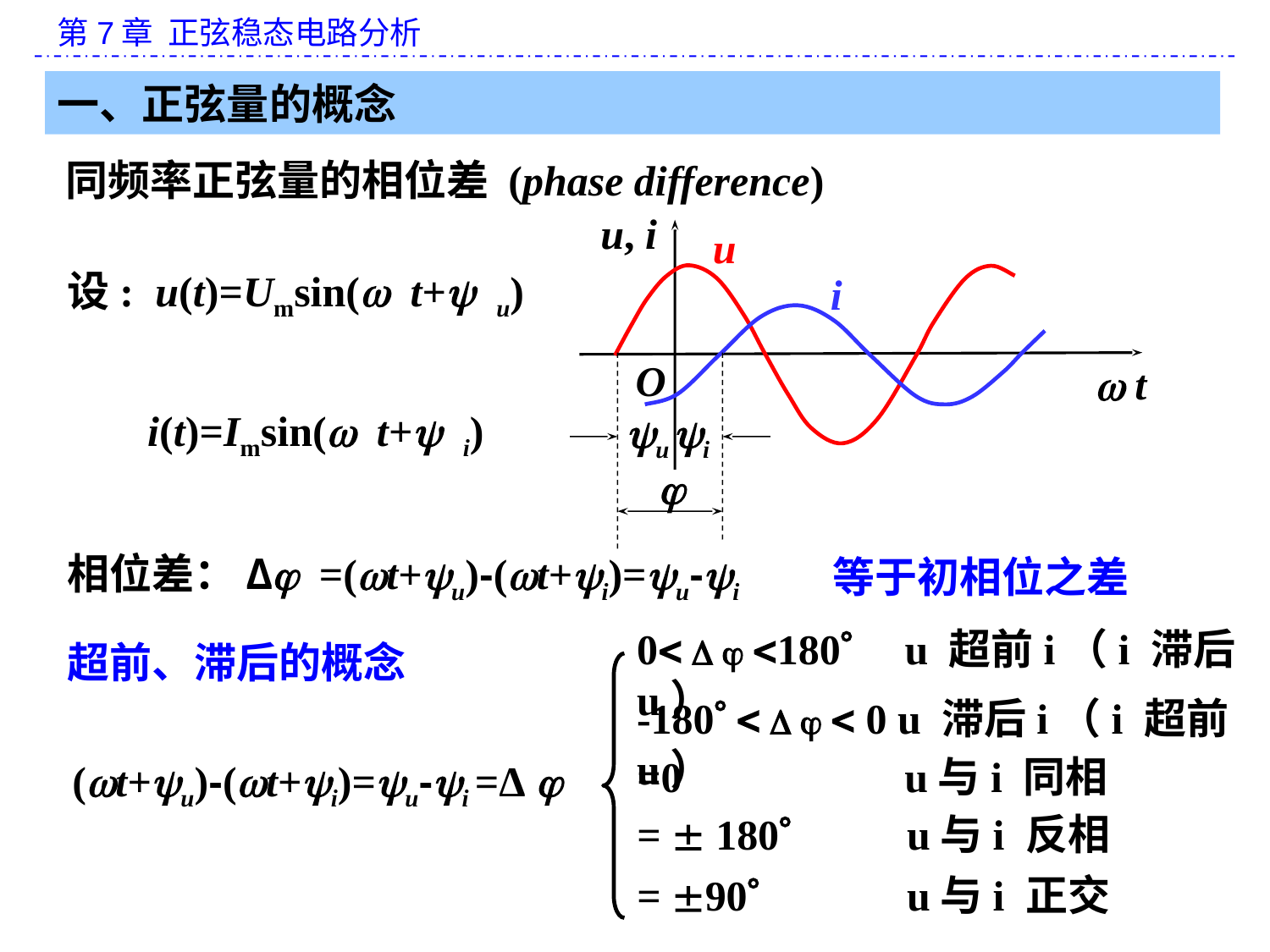

一、正弦量的概念
同频率正弦量的相位差 (phase difference)
u, i
u

 i

O
ω t

ψu
ψi

ϕ

设:  u(t)=Umsin(ω t+ψ u)
i(t)=Imsin(ω t+ψ i)
相位差：Δϕ =(ωt+ψu)-(ωt+ψi)=ψu-ψi
等于初相位之差
0< Δ ϕ <180°     u 超前i（i 滞后u）
超前、滞后的概念

-180° < Δ ϕ < 0 u 滞后i（i 超前u）
=0                     u与i 同相
(ωt+ψu)-(ωt+ψi)=ψu-ψi =Δ ϕ
= ± 180°           u与i 反相
= ±90°              u与i 正交